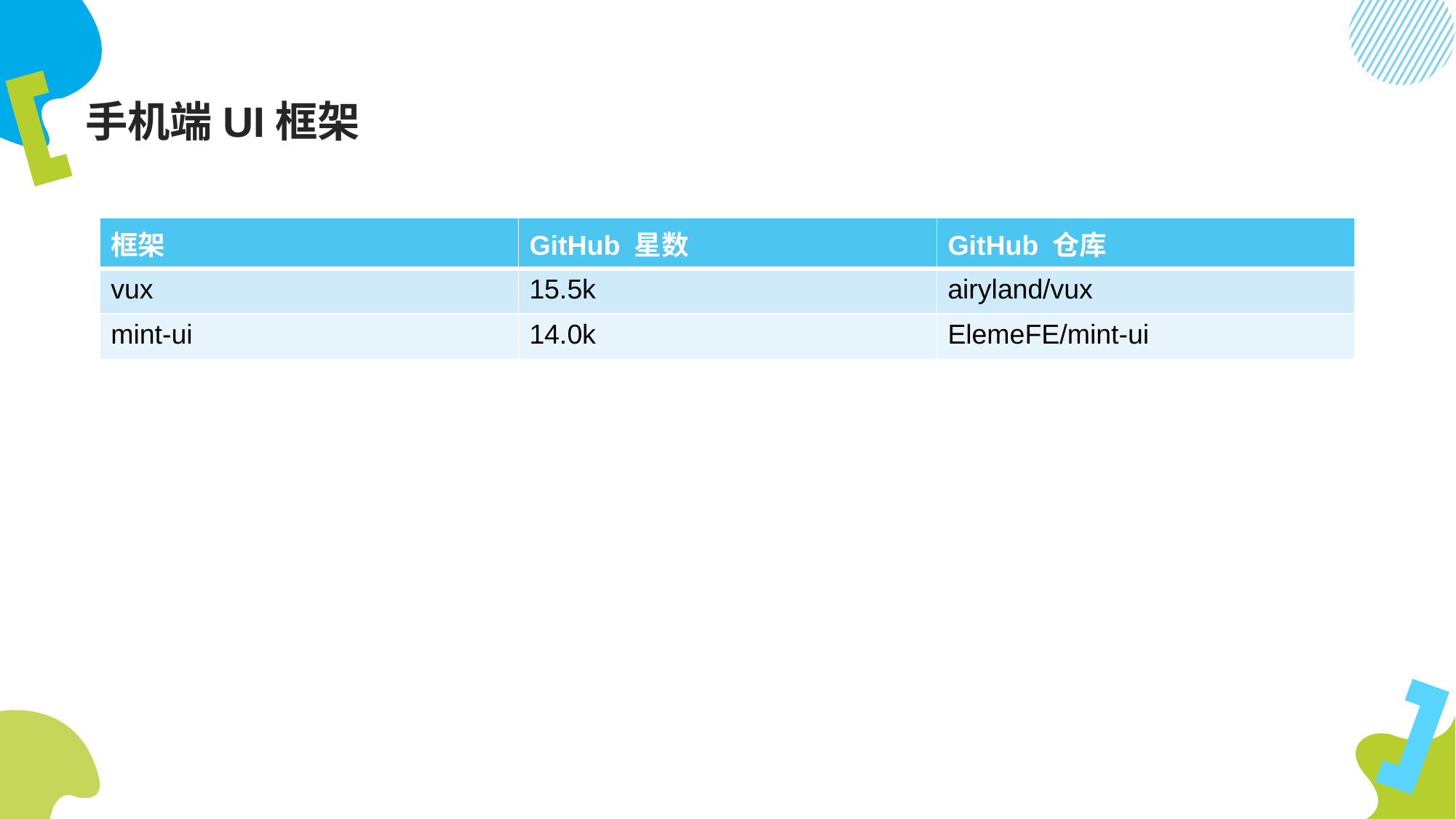

# 手机端UI框架
| 框架 | GitHub 星数 | GitHub 仓库 |
| --- | --- | --- |
| vux | 15.5k | airyland/vux |
| mint-ui | 14.0k | ElemeFE/mint-ui |